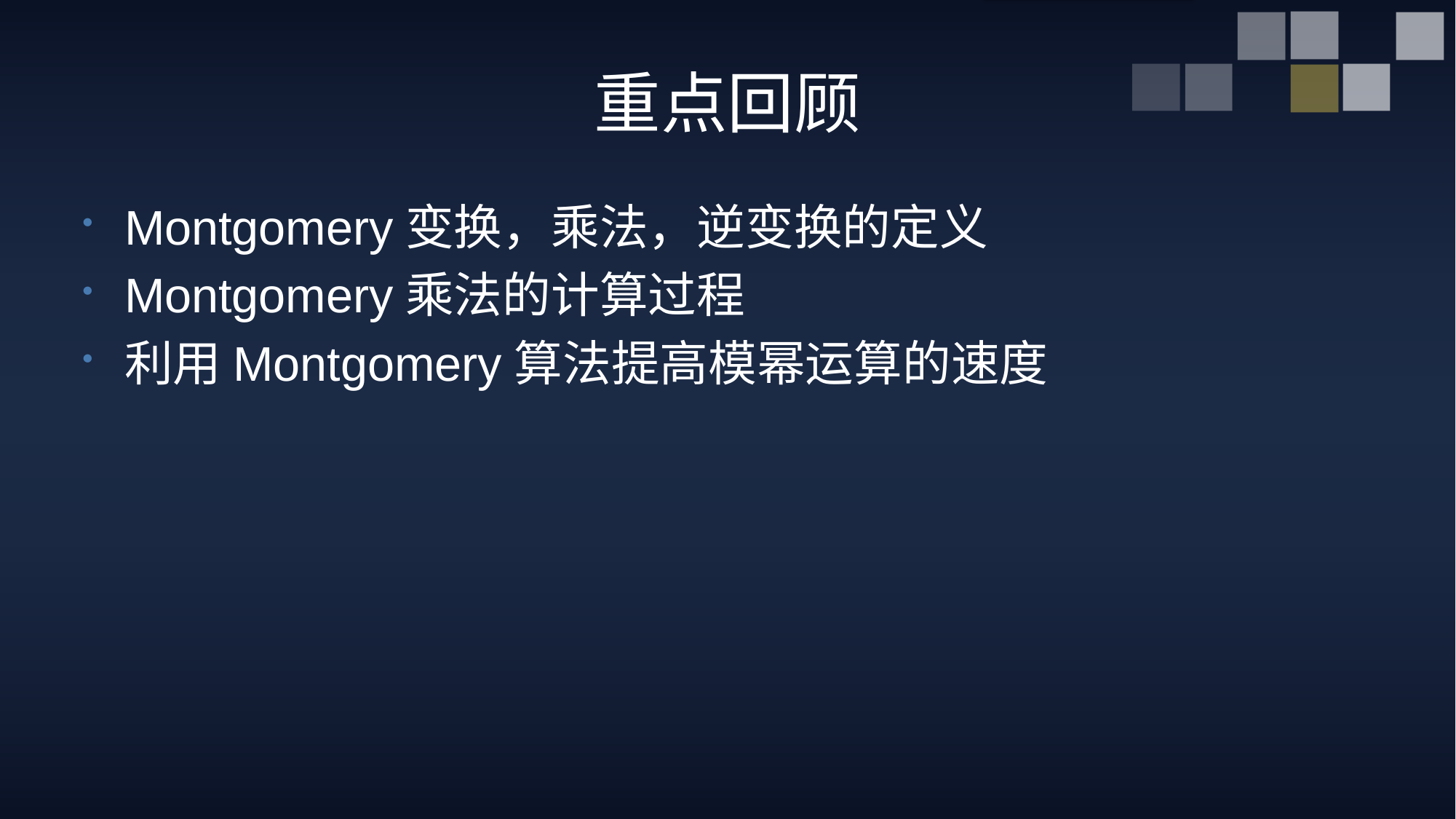

# 重点回顾
Montgomery变换，乘法，逆变换的定义
Montgomery乘法的计算过程
利用Montgomery算法提高模幂运算的速度